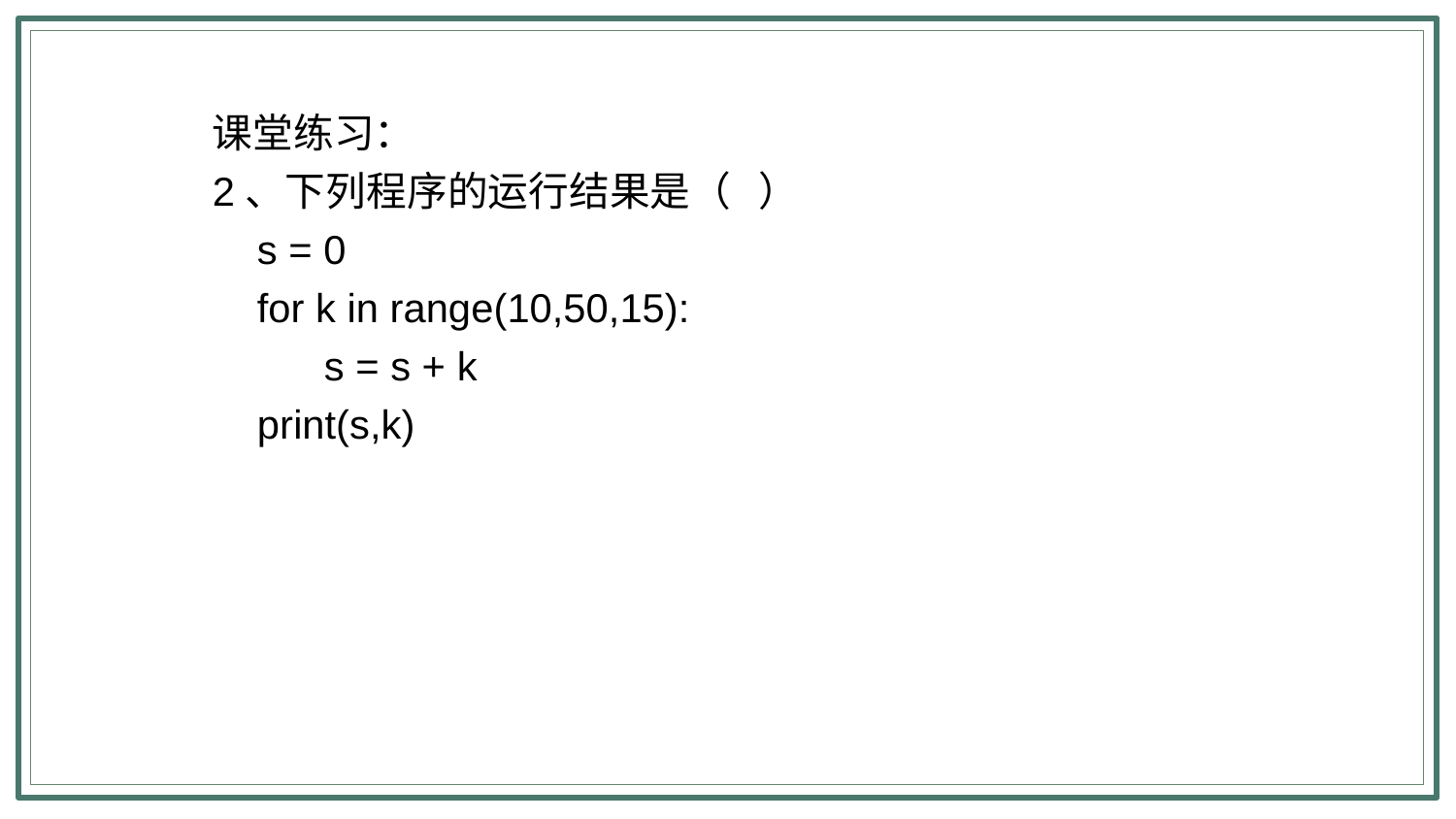

课堂练习：
2、下列程序的运行结果是（   ）
    s = 0
    for k in range(10,50,15):
          s = s + k
    print(s,k)